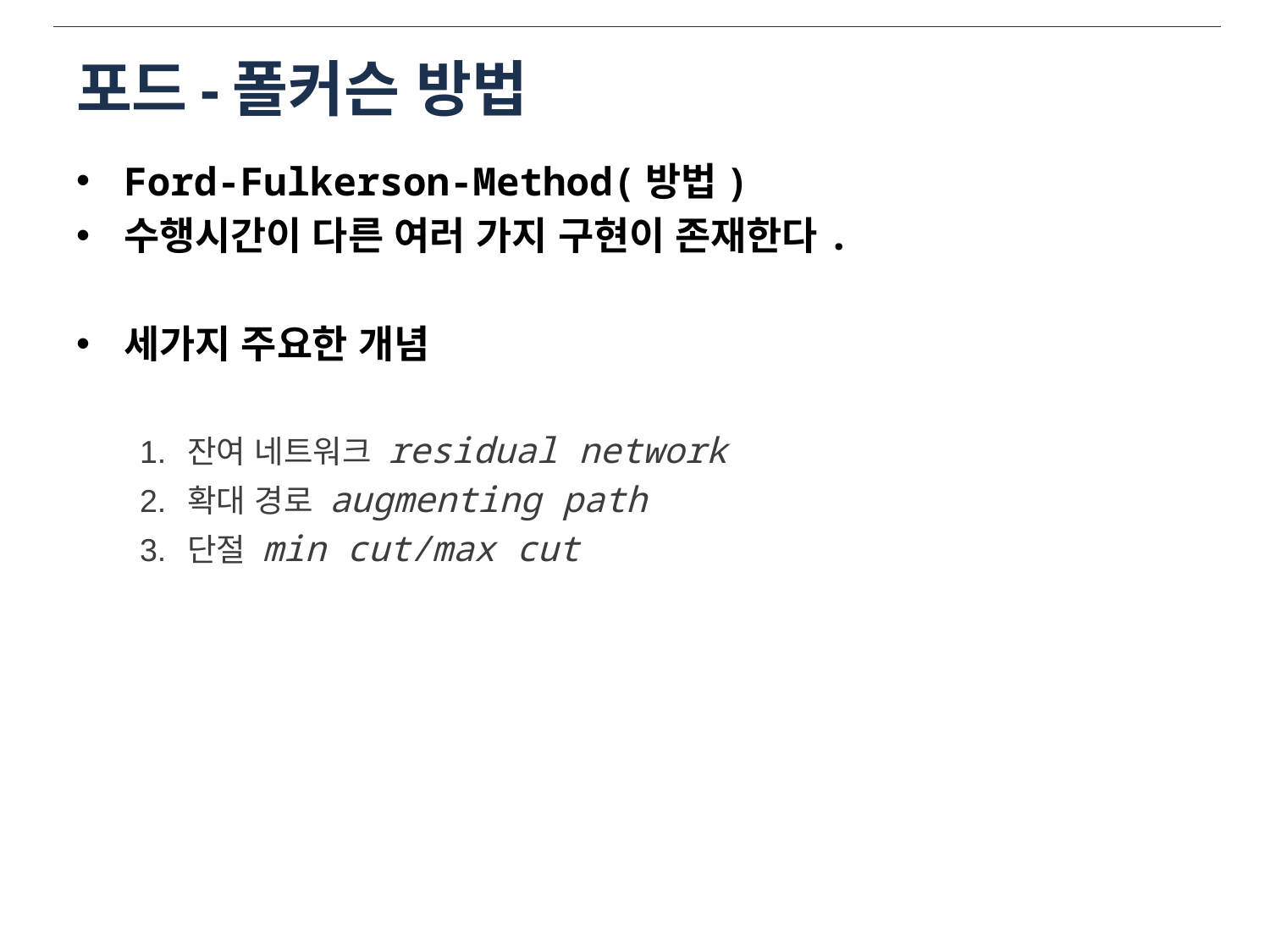

# 포드-폴커슨 방법
Ford-Fulkerson-Method(방법)
수행시간이 다른 여러 가지 구현이 존재한다.

세가지 주요한 개념

잔여 네트워크 residual network
확대 경로 augmenting path
단절 min cut/max cut